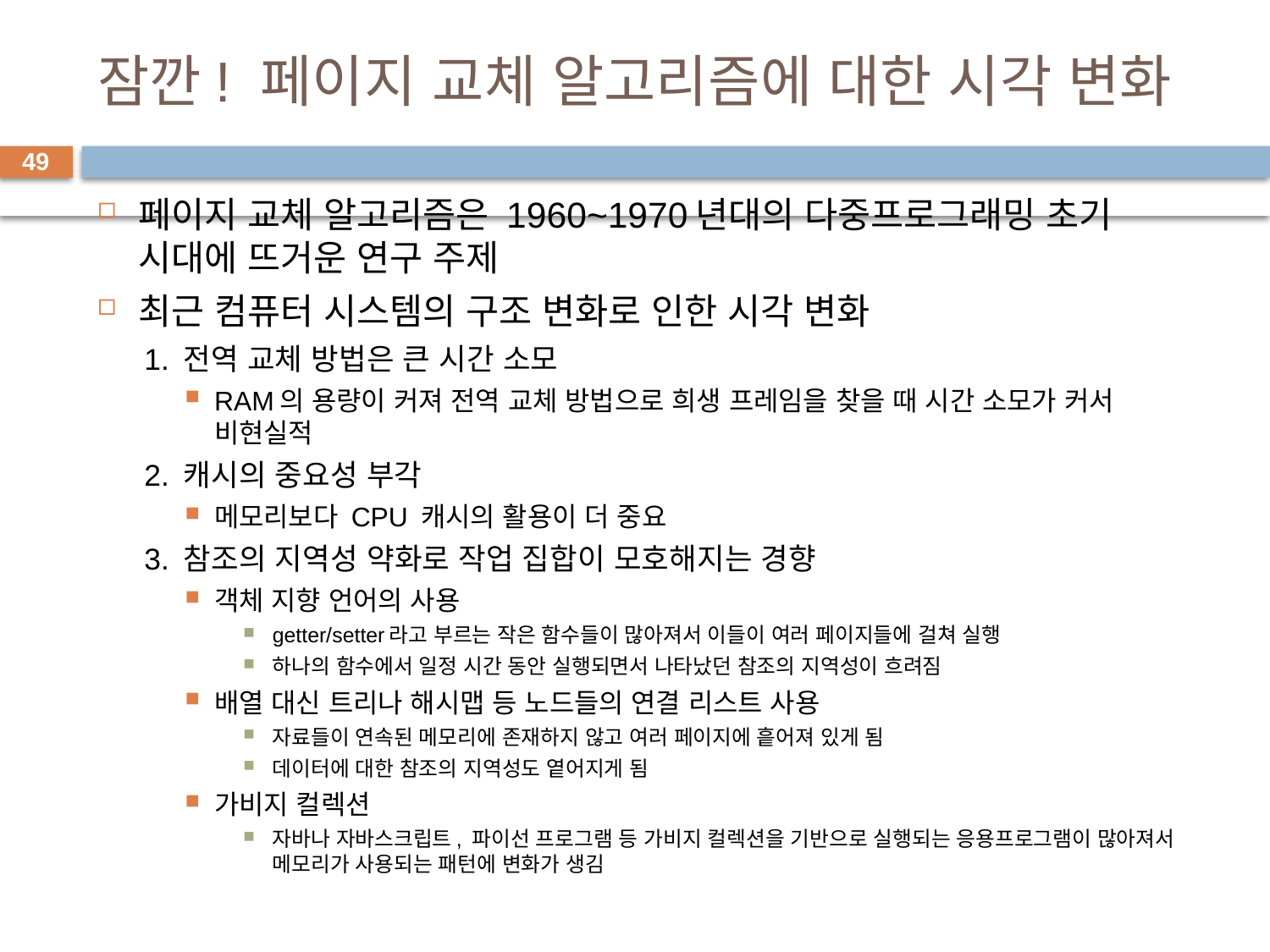

# 잠깐! 페이지 교체 알고리즘에 대한 시각 변화
49
페이지 교체 알고리즘은 1960~1970년대의 다중프로그래밍 초기 시대에 뜨거운 연구 주제
최근 컴퓨터 시스템의 구조 변화로 인한 시각 변화
1. 전역 교체 방법은 큰 시간 소모
RAM의 용량이 커져 전역 교체 방법으로 희생 프레임을 찾을 때 시간 소모가 커서 비현실적
2. 캐시의 중요성 부각
메모리보다 CPU 캐시의 활용이 더 중요
3. 참조의 지역성 약화로 작업 집합이 모호해지는 경향
객체 지향 언어의 사용
getter/setter라고 부르는 작은 함수들이 많아져서 이들이 여러 페이지들에 걸쳐 실행
하나의 함수에서 일정 시간 동안 실행되면서 나타났던 참조의 지역성이 흐려짐
배열 대신 트리나 해시맵 등 노드들의 연결 리스트 사용
자료들이 연속된 메모리에 존재하지 않고 여러 페이지에 흩어져 있게 됨
데이터에 대한 참조의 지역성도 옅어지게 됨
가비지 컬렉션
자바나 자바스크립트, 파이선 프로그램 등 가비지 컬렉션을 기반으로 실행되는 응용프로그램이 많아져서 메모리가 사용되는 패턴에 변화가 생김